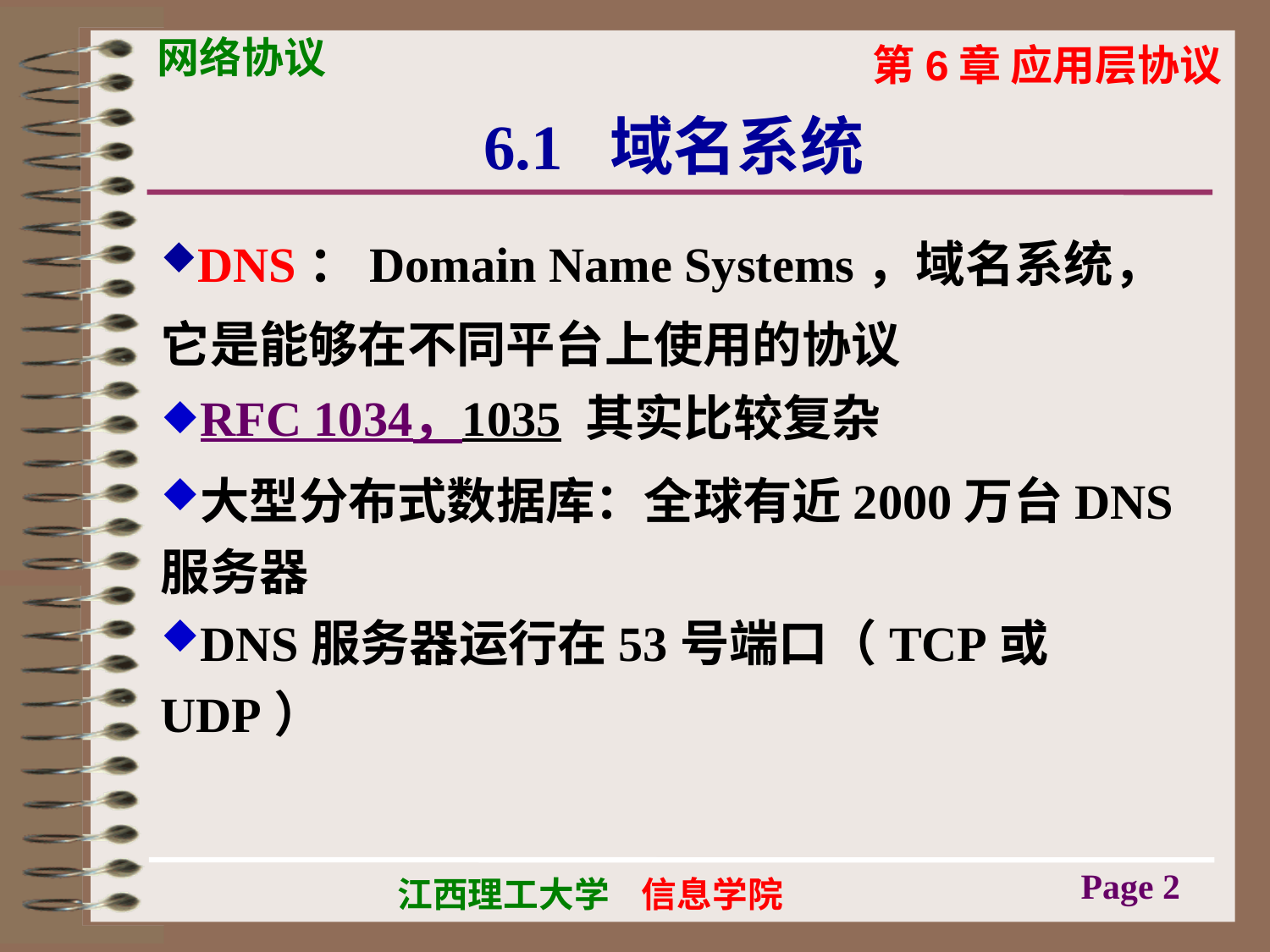

# 6.1  域名系统
DNS：Domain Name Systems，域名系统，它是能够在不同平台上使用的协议
RFC 1034，1035 其实比较复杂
大型分布式数据库：全球有近2000万台DNS服务器
DNS服务器运行在53号端口（TCP或UDP）
Page 2